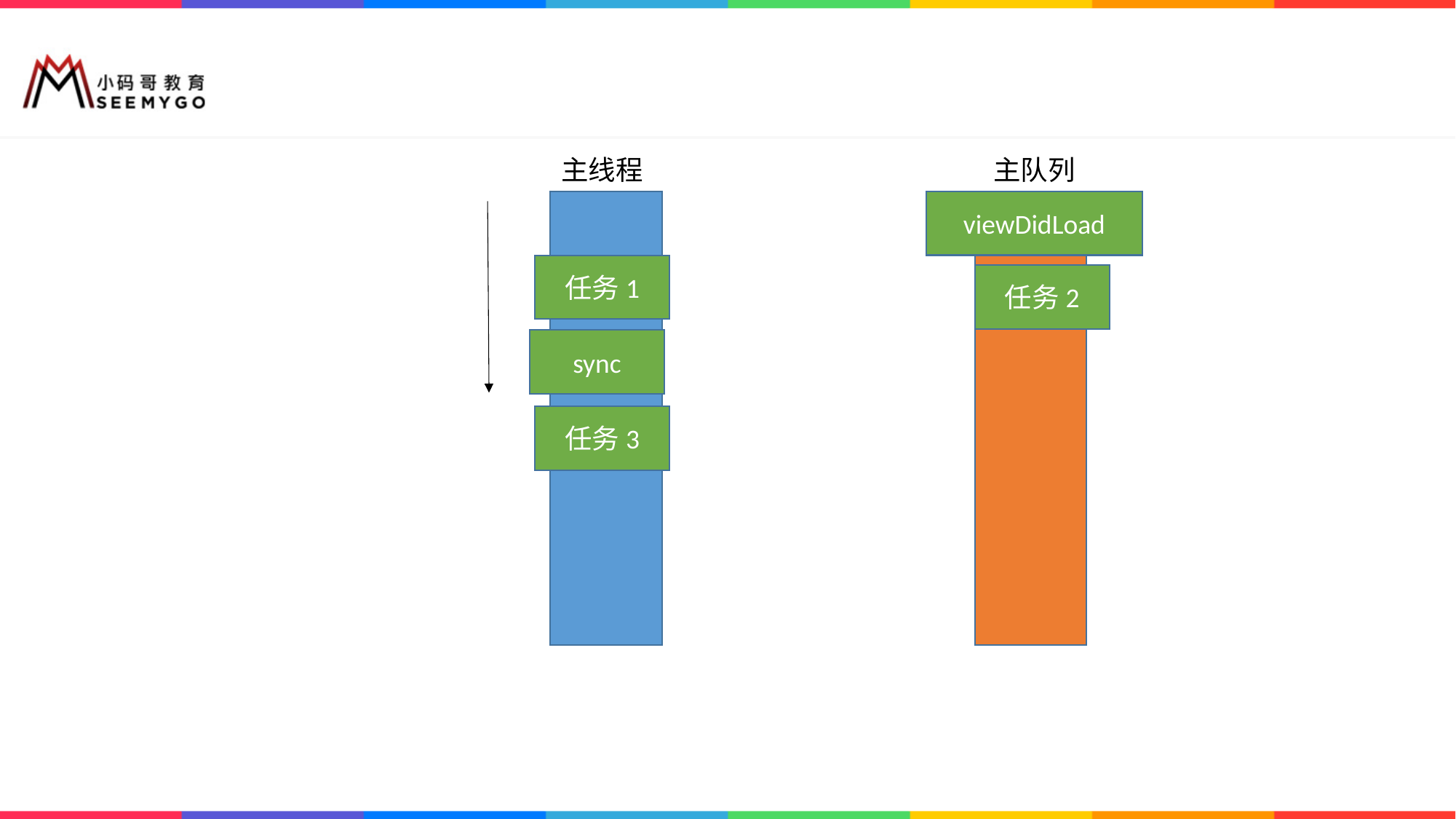

主线程
主队列

viewDidLoad

任务1
任务2
sync
任务3